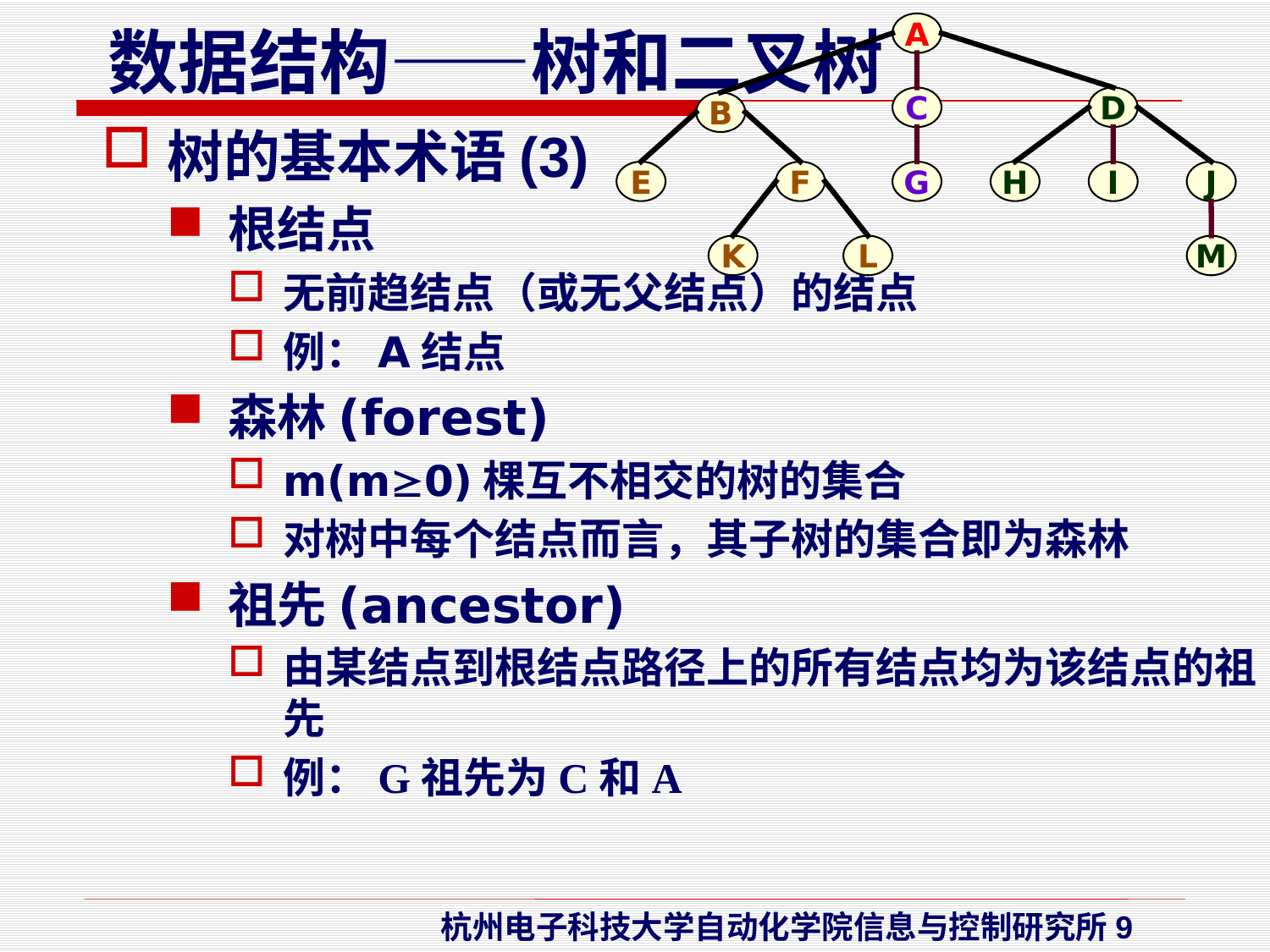

A

C
D
B

E
F
G
H
I
J

K
L
M
树的基本术语(3)
根结点
无前趋结点（或无父结点）的结点
例：A结点
森林(forest)
m(m≥0)棵互不相交的树的集合
对树中每个结点而言，其子树的集合即为森林
祖先(ancestor)
由某结点到根结点路径上的所有结点均为该结点的祖先
例：G祖先为C和A